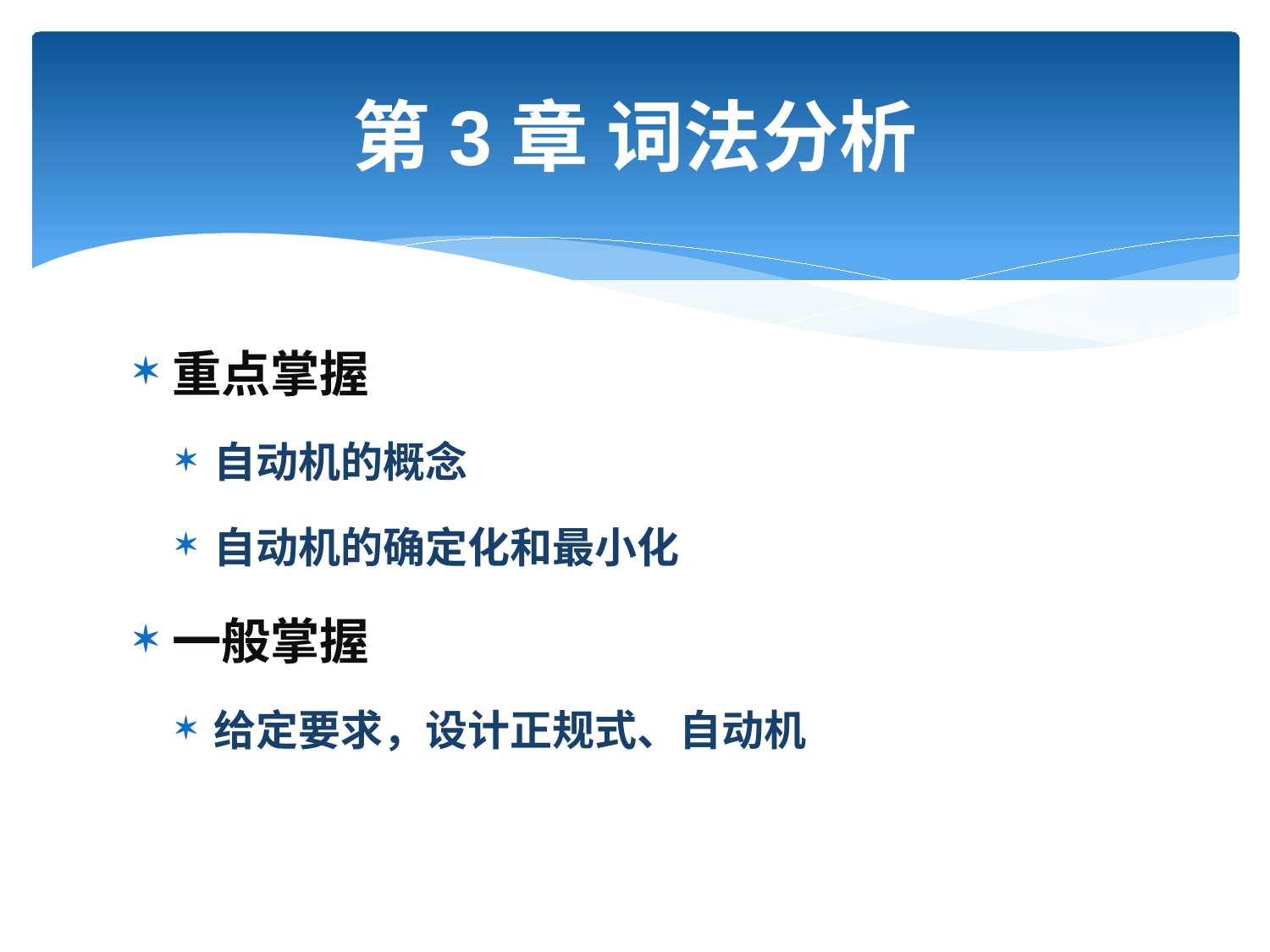

# 第3章 词法分析
重点掌握
自动机的概念
自动机的确定化和最小化
一般掌握
给定要求，设计正规式、自动机